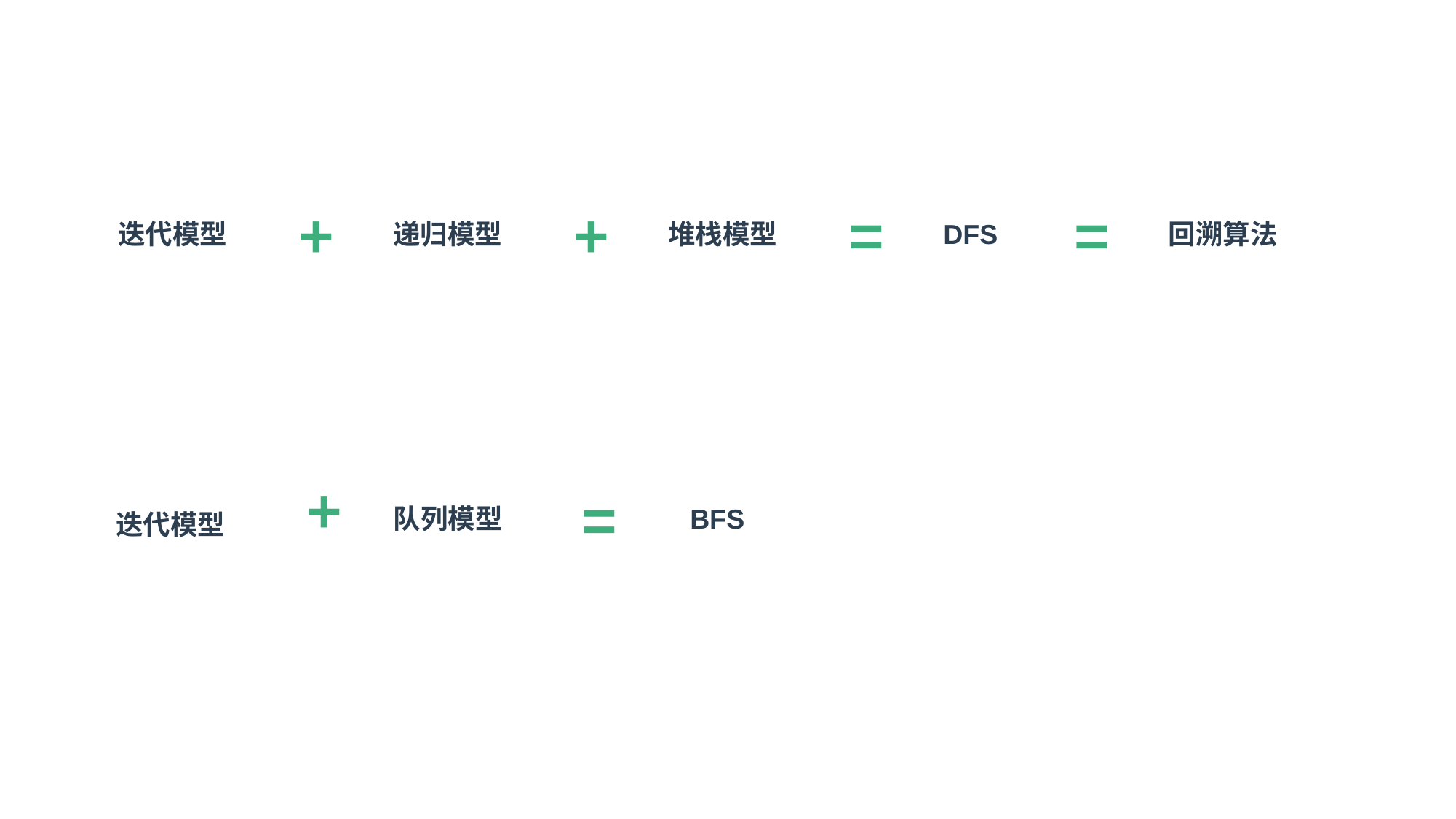

+
+
=
=
迭代模型
递归模型
堆栈模型
DFS
回溯算法
+
=
队列模型
BFS
迭代模型